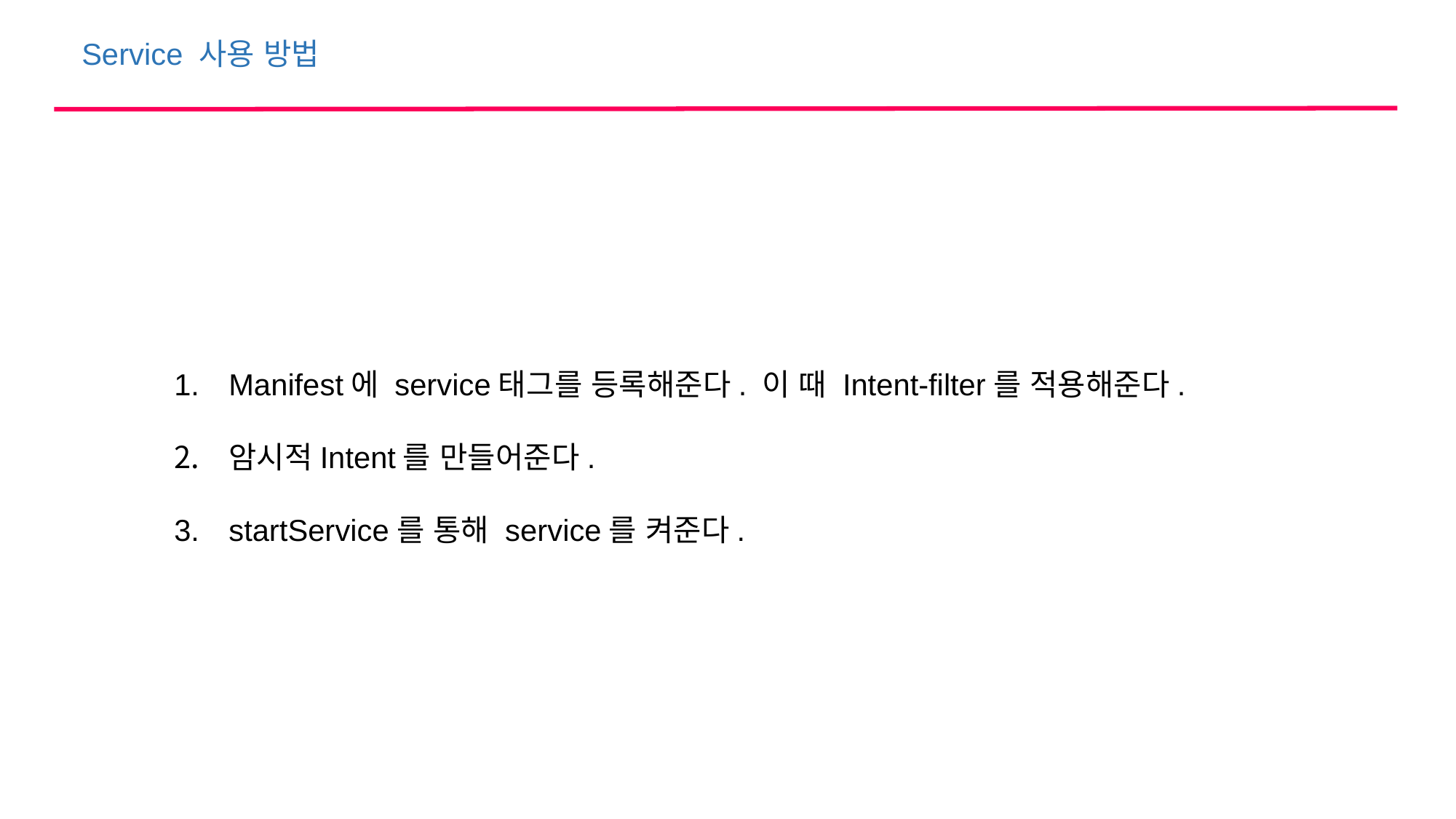

Service 사용 방법
Manifest에 service태그를 등록해준다. 이 때 Intent-filter를 적용해준다.

암시적Intent를 만들어준다.

startService를 통해 service를 켜준다.